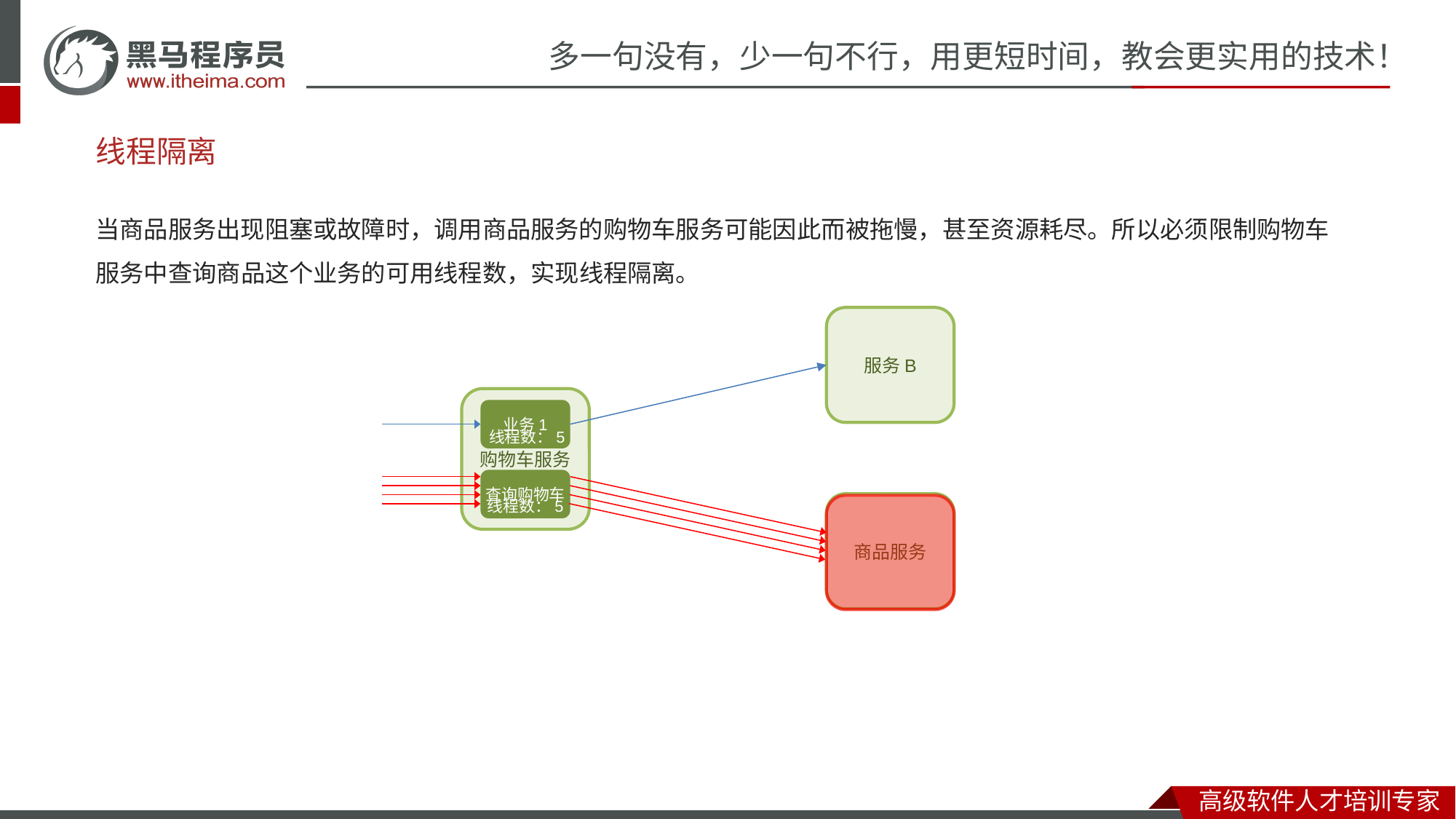

# 线程隔离
当商品服务出现阻塞或故障时，调用商品服务的购物车服务可能因此而被拖慢，甚至资源耗尽。所以必须限制购物车服务中查询商品这个业务的可用线程数，实现线程隔离。
服务B
购物车服务

业务1
线程数：5

查询购物车
线程数：5
商品服务